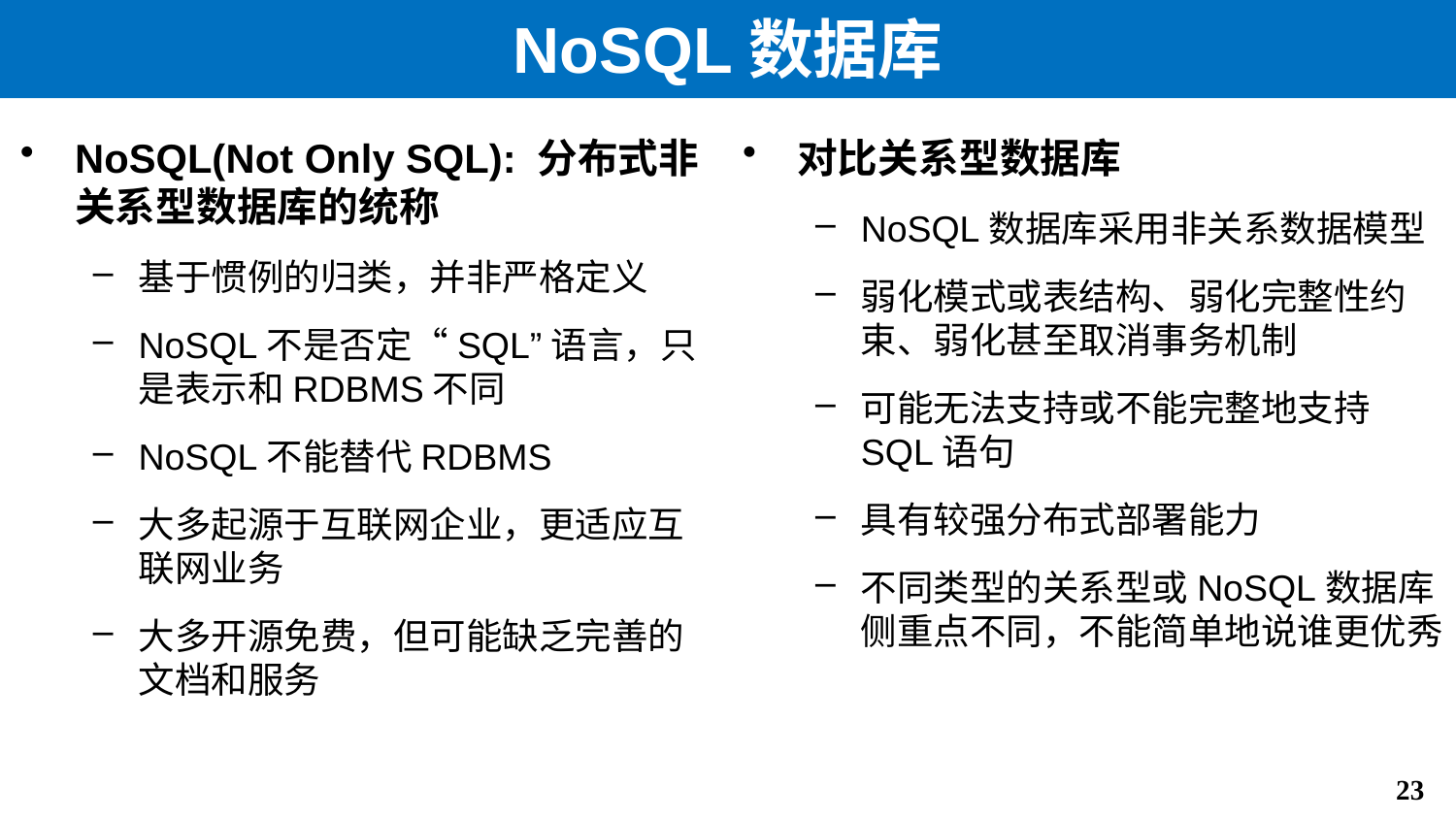

# NoSQL数据库
NoSQL(Not Only SQL): 分布式非关系型数据库的统称
基于惯例的归类，并非严格定义
NoSQL不是否定“SQL”语言，只是表示和RDBMS不同
NoSQL不能替代RDBMS
大多起源于互联网企业，更适应互联网业务
大多开源免费，但可能缺乏完善的文档和服务

对比关系型数据库
NoSQL数据库采用非关系数据模型
弱化模式或表结构、弱化完整性约束、弱化甚至取消事务机制
可能无法支持或不能完整地支持SQL语句
具有较强分布式部署能力
不同类型的关系型或NoSQL数据库侧重点不同，不能简单地说谁更优秀